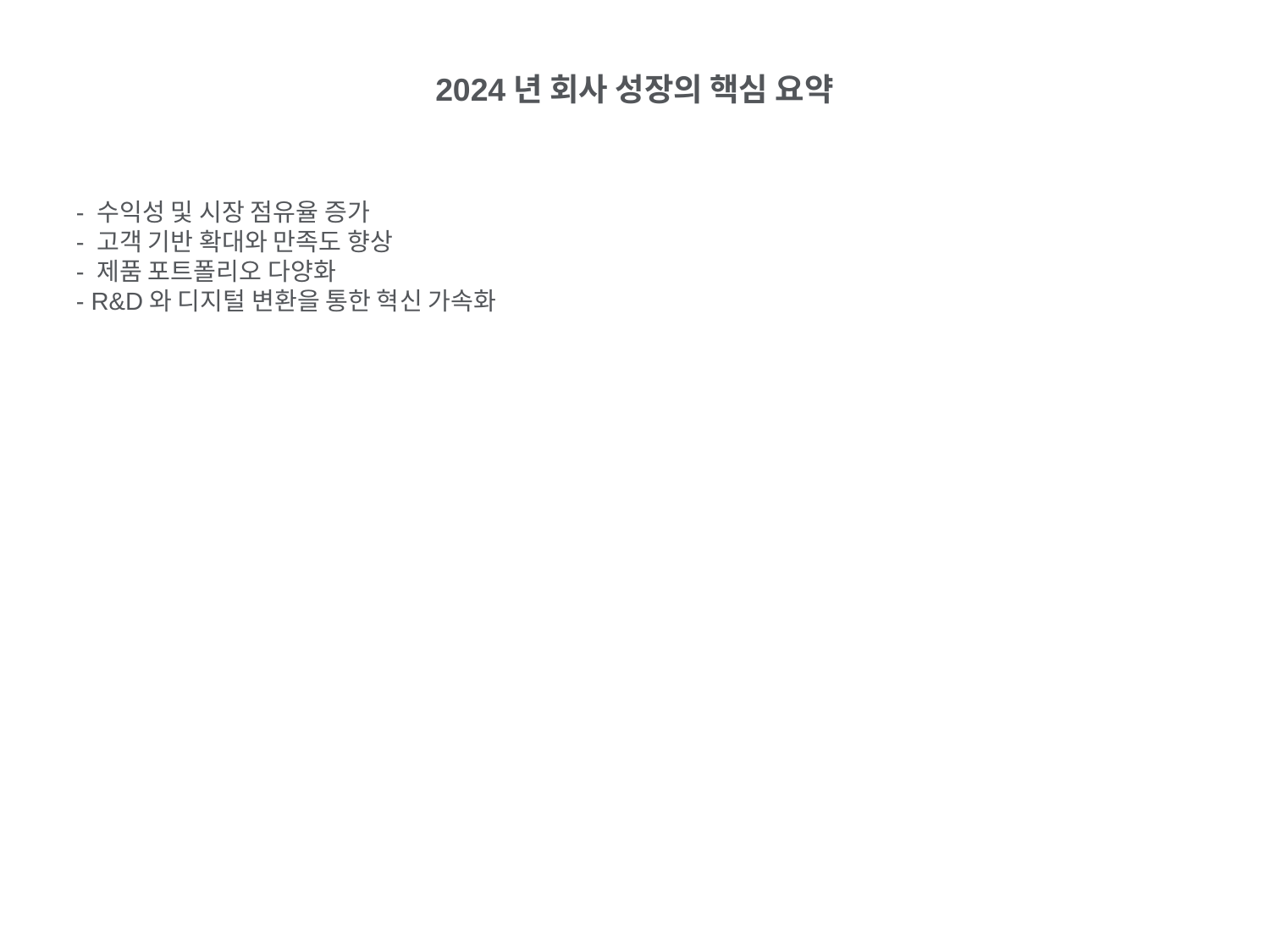

2024년 회사 성장의 핵심 요약
- 수익성 및 시장 점유율 증가
- 고객 기반 확대와 만족도 향상
- 제품 포트폴리오 다양화
- R&D와 디지털 변환을 통한 혁신 가속화